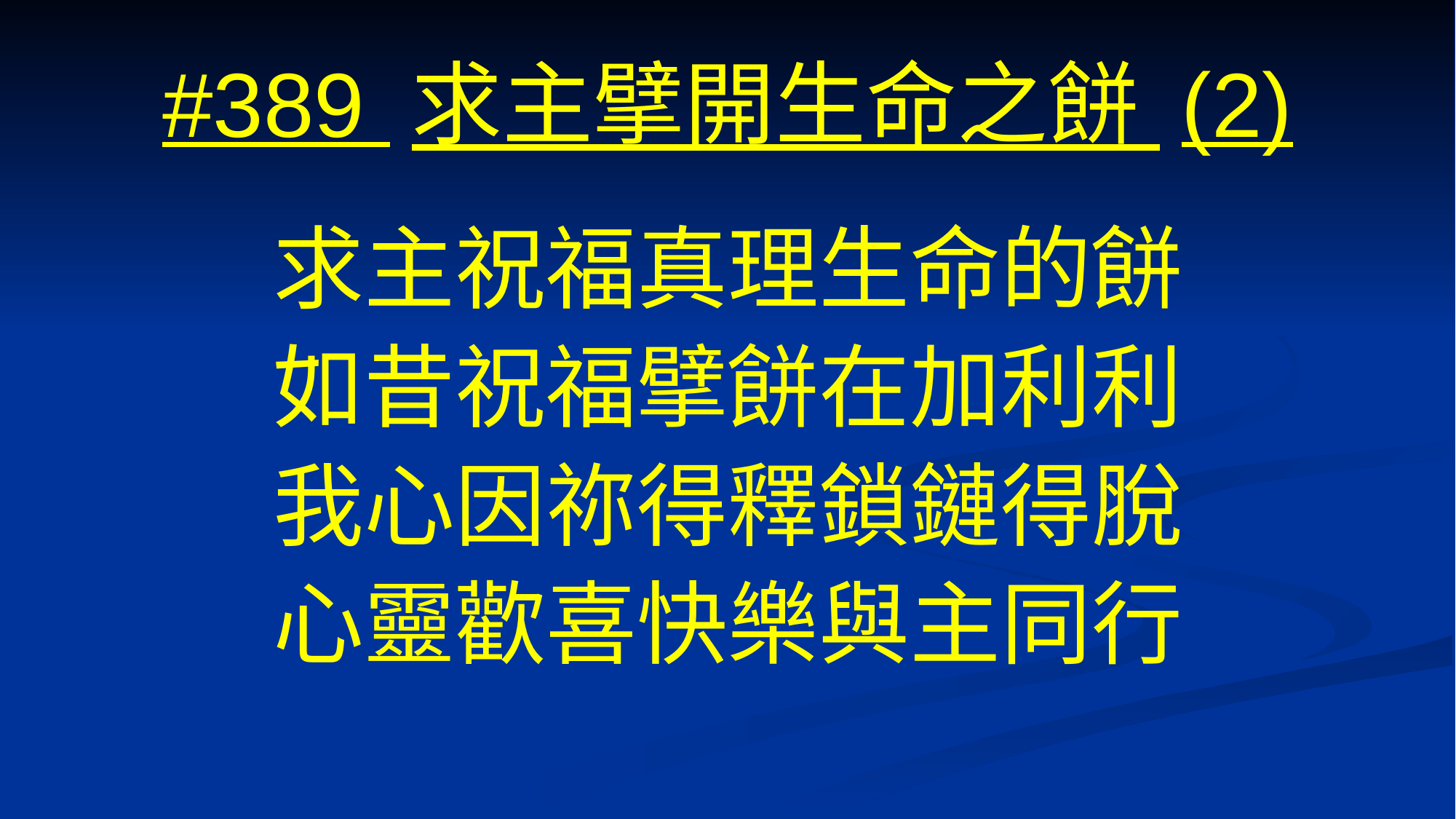

# #389 求主擘開生命之餅 (2)
求主祝福真理生命的餅
如昔祝福擘餅在加利利
我心因祢得釋鎖鏈得脫
心靈歡喜快樂與主同行